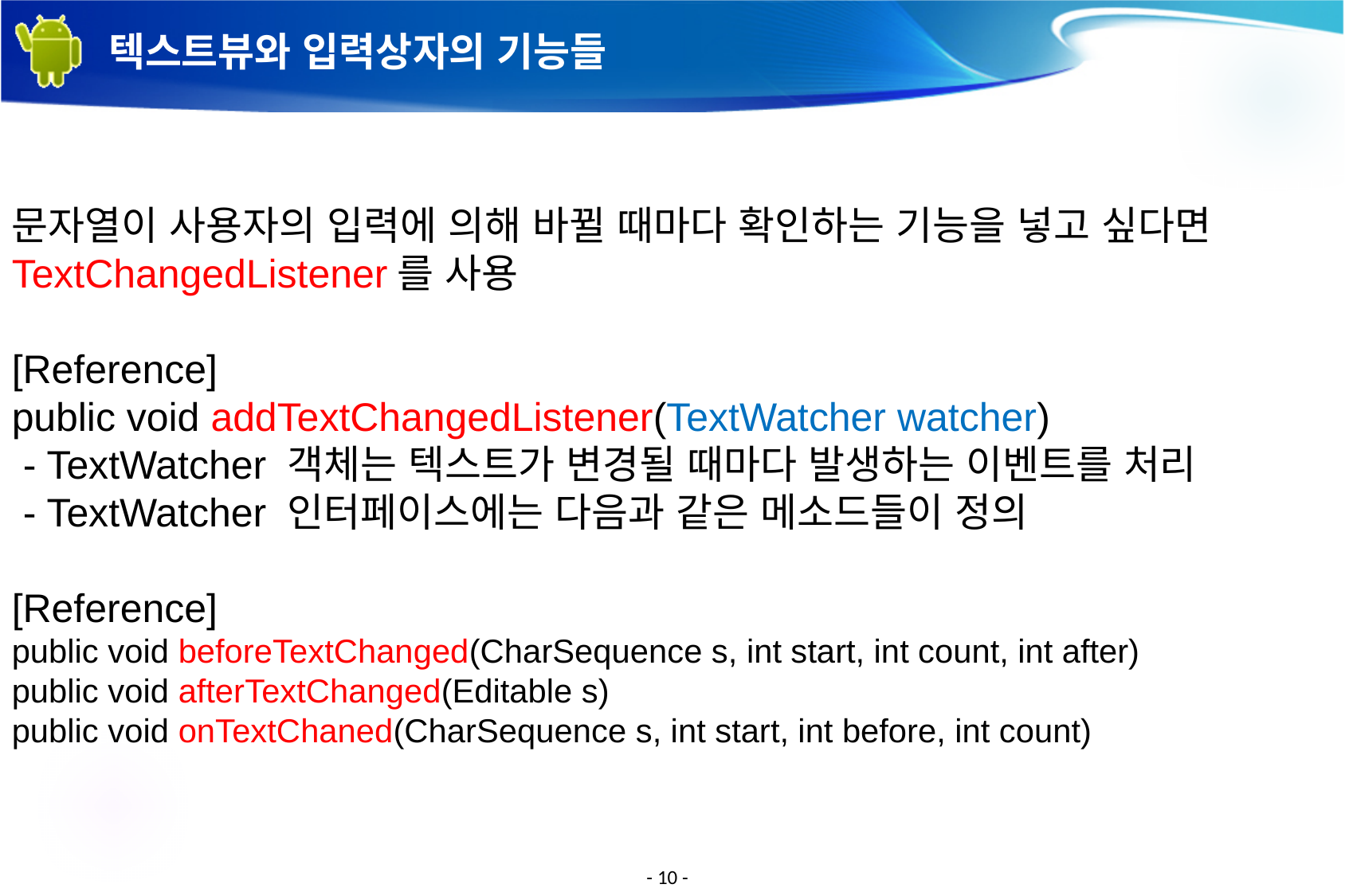

# 텍스트뷰와 입력상자의 기능들
문자열이 사용자의 입력에 의해 바뀔 때마다 확인하는 기능을 넣고 싶다면 TextChangedListener를 사용

[Reference]
public void addTextChangedListener(TextWatcher watcher)
 - TextWatcher 객체는 텍스트가 변경될 때마다 발생하는 이벤트를 처리
 - TextWatcher 인터페이스에는 다음과 같은 메소드들이 정의

[Reference]
public void beforeTextChanged(CharSequence s, int start, int count, int after)
public void afterTextChanged(Editable s)
public void onTextChaned(CharSequence s, int start, int before, int count)